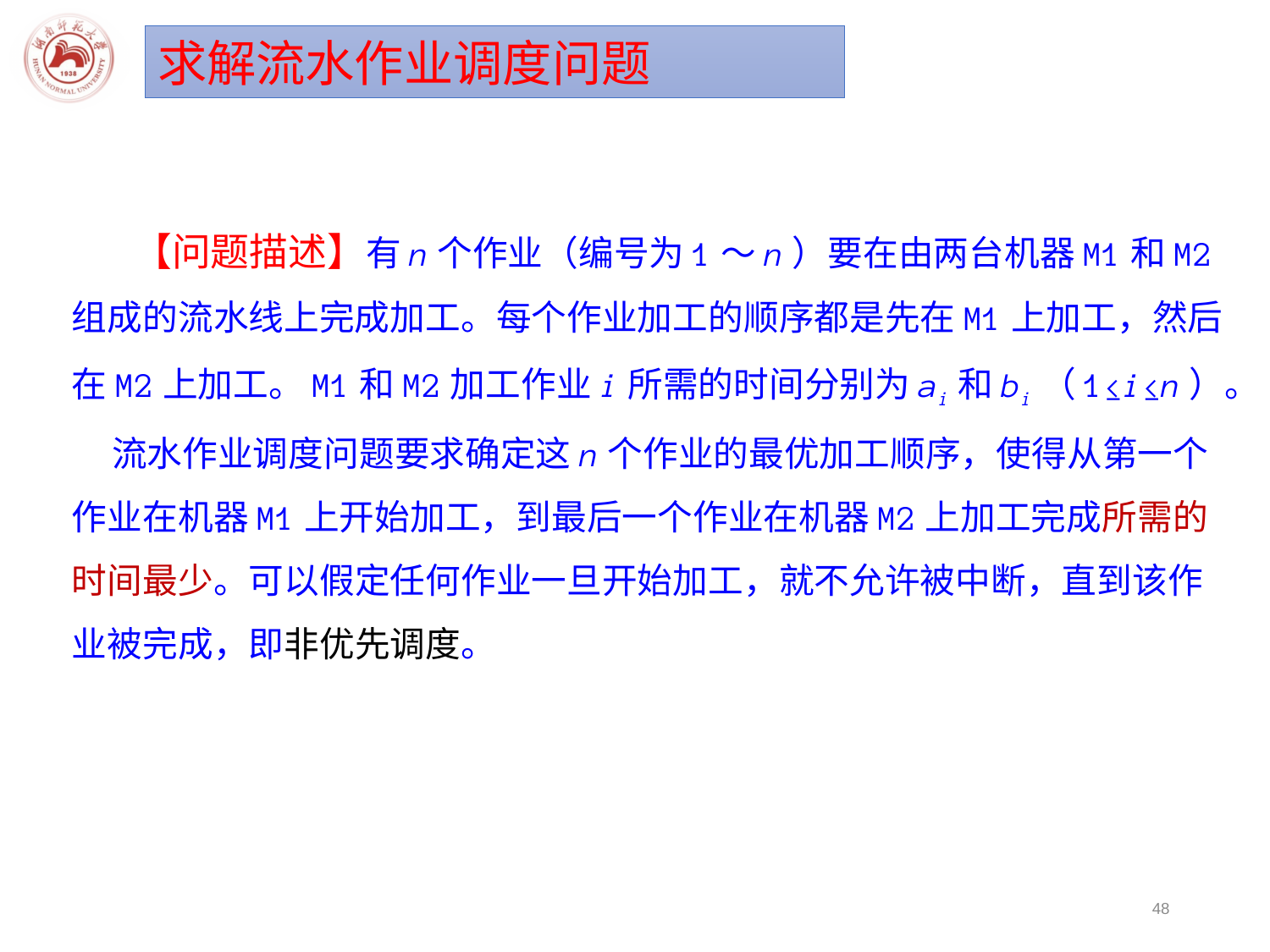

求解流水作业调度问题
      【问题描述】有n个作业（编号为1～n）要在由两台机器M1和M2组成的流水线上完成加工。每个作业加工的顺序都是先在M1上加工，然后在M2上加工。M1和M2加工作业i所需的时间分别为ai和bi（1≤i≤n）。
    流水作业调度问题要求确定这n个作业的最优加工顺序，使得从第一个作业在机器M1上开始加工，到最后一个作业在机器M2上加工完成所需的时间最少。可以假定任何作业一旦开始加工，就不允许被中断，直到该作业被完成，即非优先调度。
48